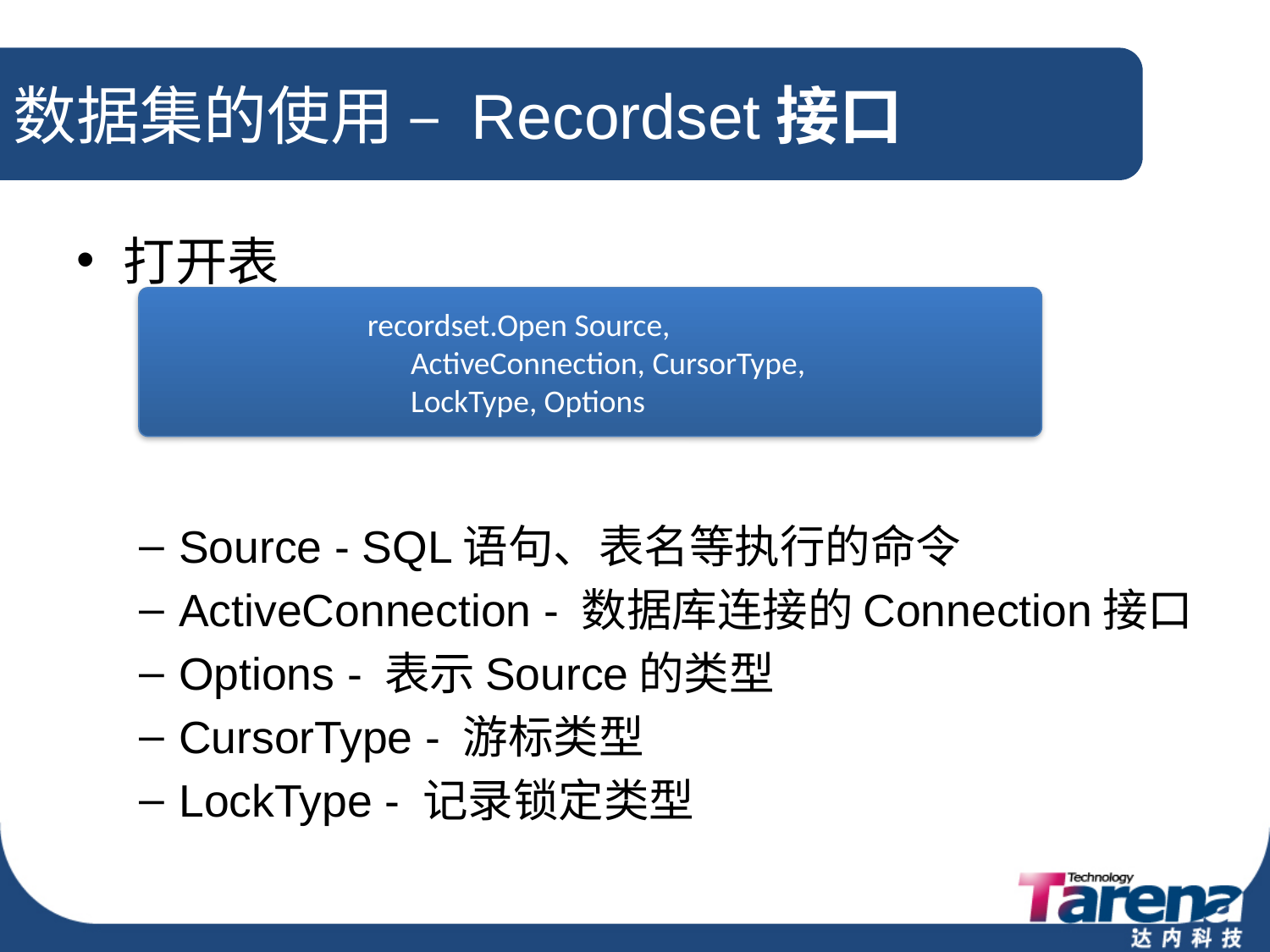

# 数据集的使用 – Recordset接口
打开表

Source - SQL语句、表名等执行的命令
ActiveConnection - 数据库连接的Connection接口
Options - 表示Source的类型
CursorType - 游标类型
LockType - 记录锁定类型
recordset.Open Source,
      ActiveConnection, CursorType,
      LockType, Options